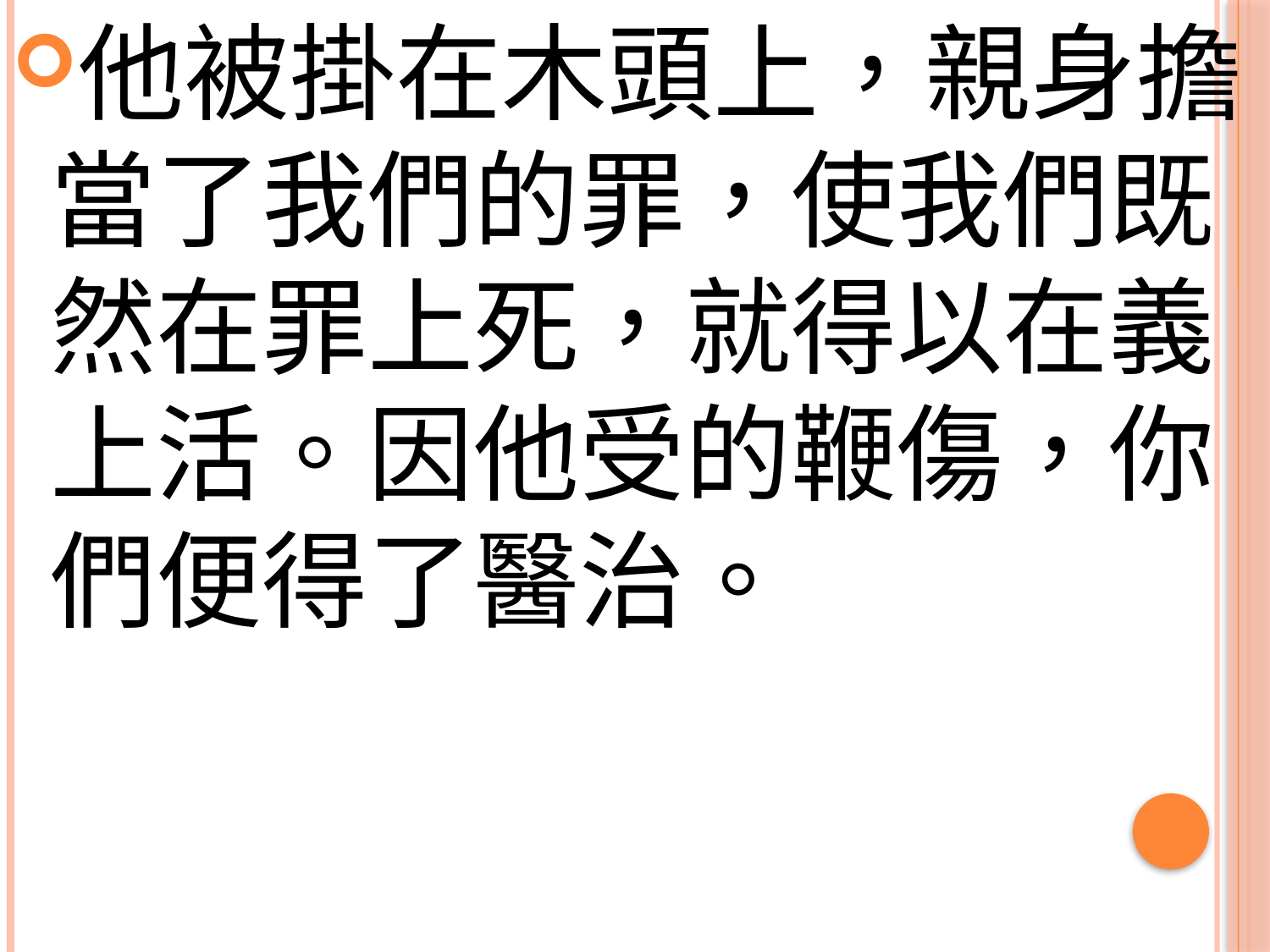

他被掛在木頭上，親身擔當了我們的罪，使我們既然在罪上死，就得以在義上活。因他受的鞭傷，你們便得了醫治。